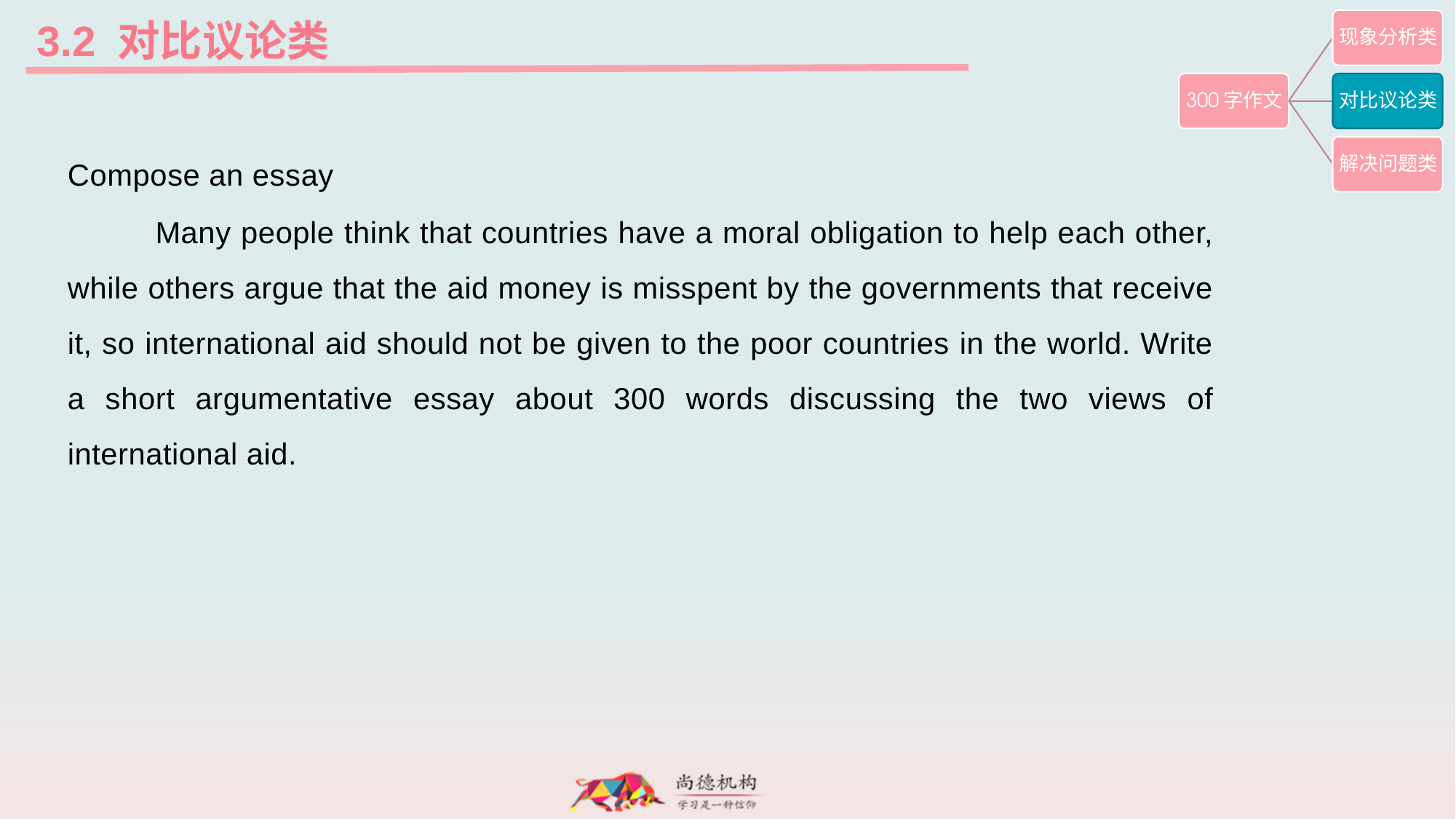

3.2 对比议论类
300字作文

现象分析类

对比议论类

解决问题类
Compose an essay
         Many people think that countries have a moral obligation to help each other, while others argue that the aid money is misspent by the governments that receive it, so international aid should not be given to the poor countries in the world. Write a short argumentative essay about 300 words discussing the two views of international aid.